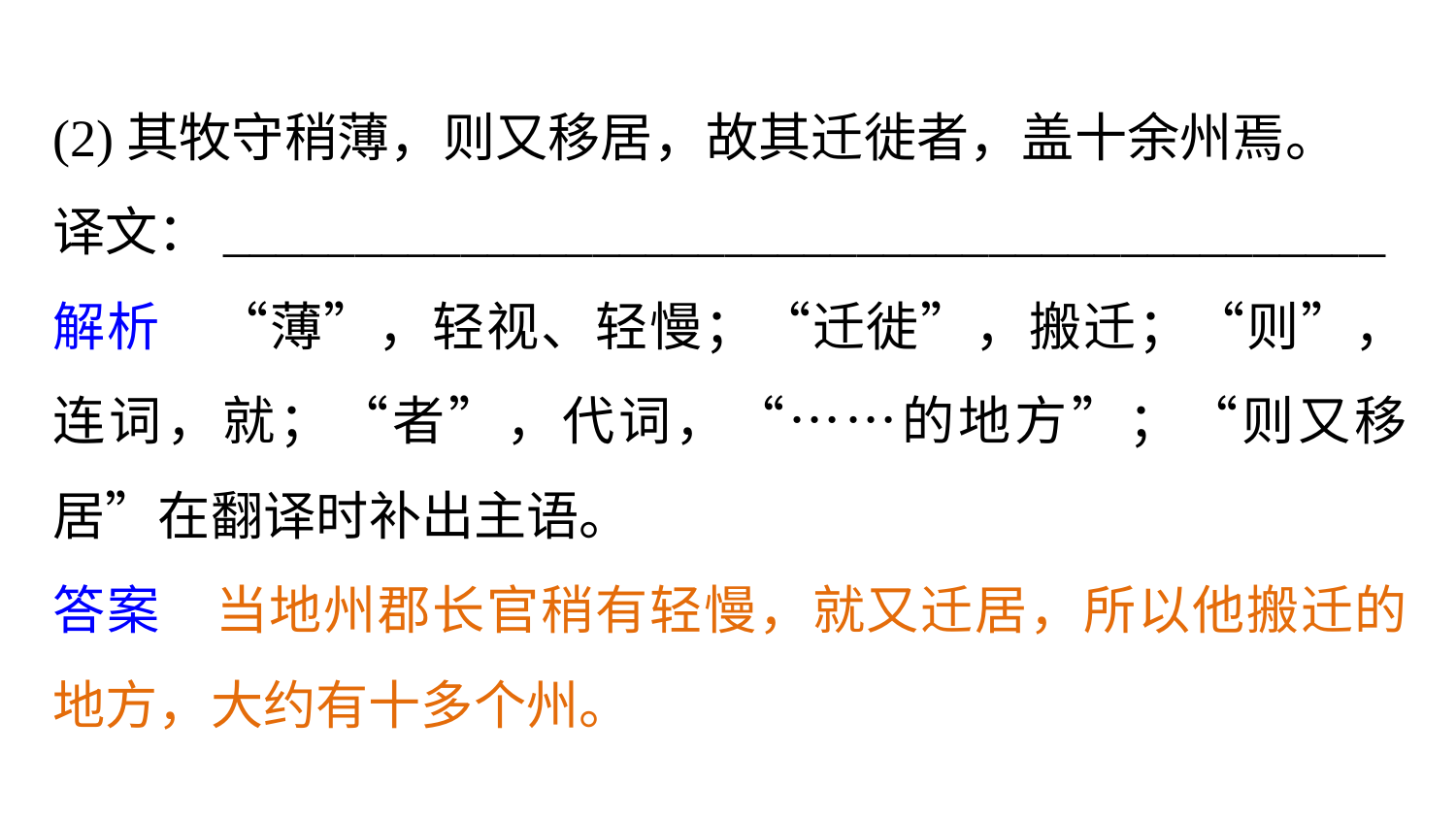

(2)其牧守稍薄，则又移居，故其迁徙者，盖十余州焉。
译文：____________________________________________
解析　“薄”，轻视、轻慢；“迁徙”，搬迁；“则”，连词，就；“者”，代词，“……的地方”；“则又移居”在翻译时补出主语。
答案　当地州郡长官稍有轻慢，就又迁居，所以他搬迁的地方，大约有十多个州。